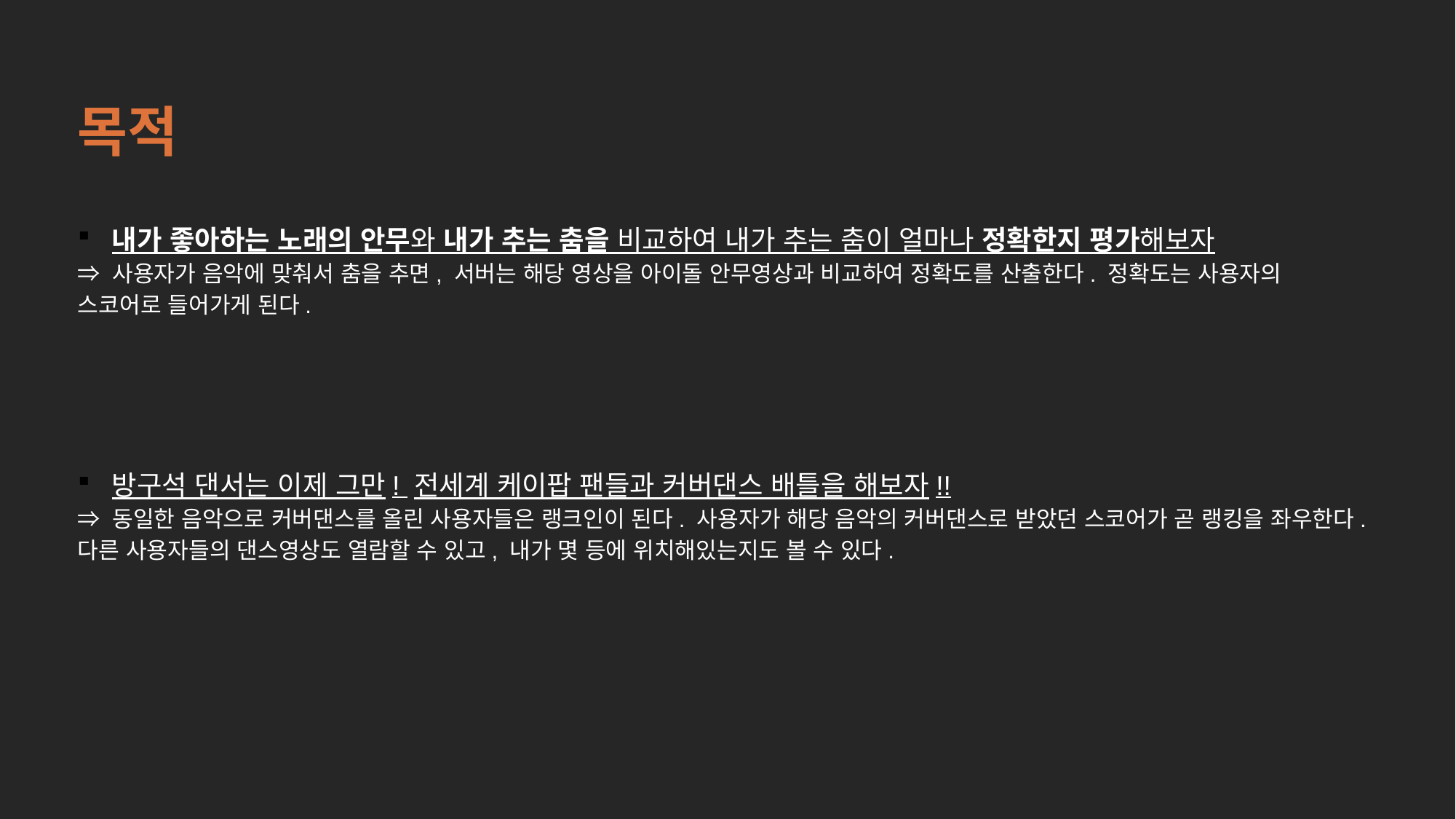

목적
내가 좋아하는 노래의 안무와 내가 추는 춤을 비교하여 내가 추는 춤이 얼마나 정확한지 평가해보자
⇒ 사용자가 음악에 맞춰서 춤을 추면, 서버는 해당 영상을 아이돌 안무영상과 비교하여 정확도를 산출한다. 정확도는 사용자의 스코어로 들어가게 된다.

방구석 댄서는 이제 그만! 전세계 케이팝 팬들과 커버댄스 배틀을 해보자!!
⇒ 동일한 음악으로 커버댄스를 올린 사용자들은 랭크인이 된다. 사용자가 해당 음악의 커버댄스로 받았던 스코어가 곧 랭킹을 좌우한다. 다른 사용자들의 댄스영상도 열람할 수 있고, 내가 몇 등에 위치해있는지도 볼 수 있다.